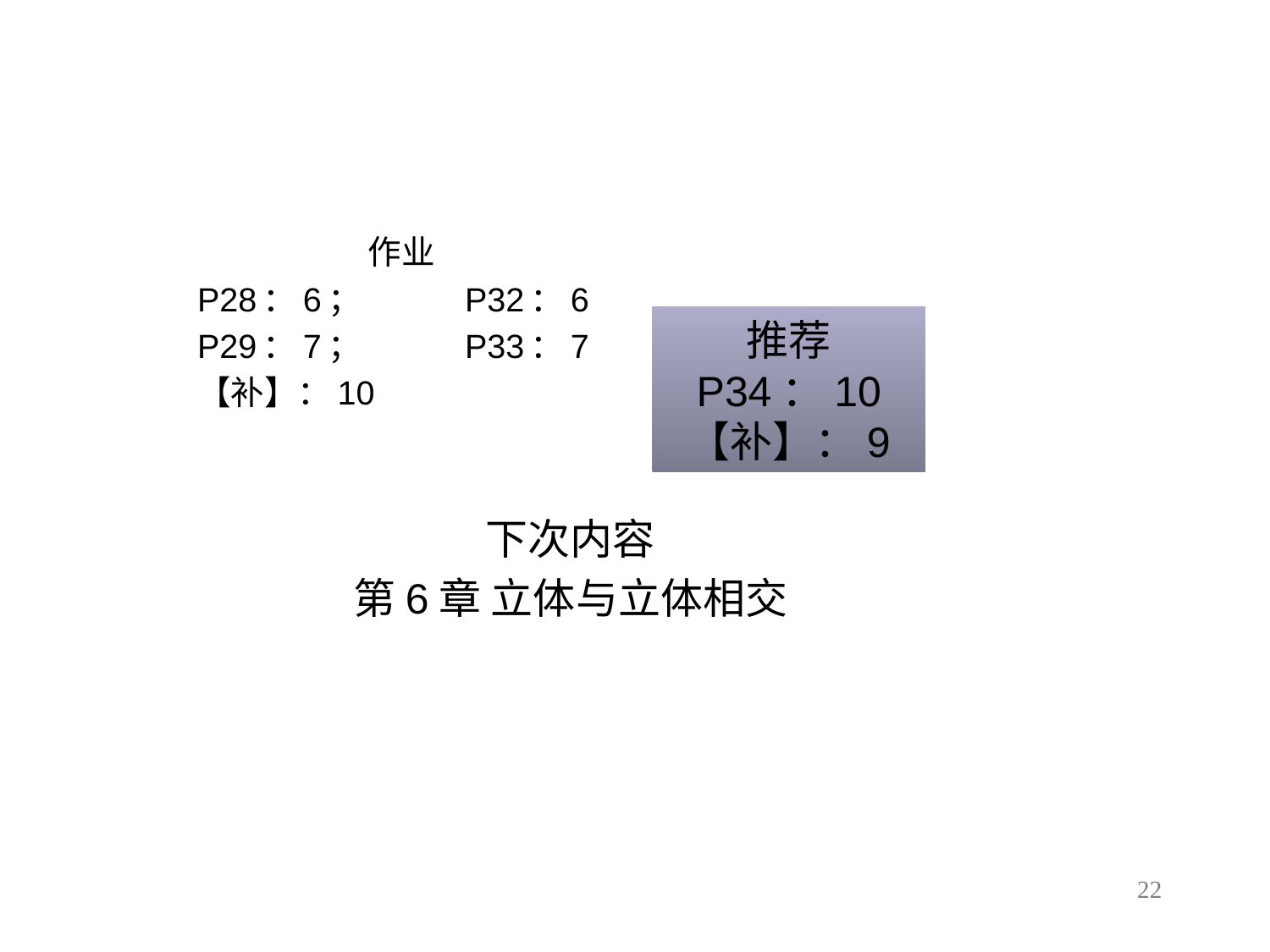

作业
P28：6；   	P32：6
P29：7； 	P33：7
【补】：10
推荐
P34：10
【补】：9
下次内容
第6章 立体与立体相交
22